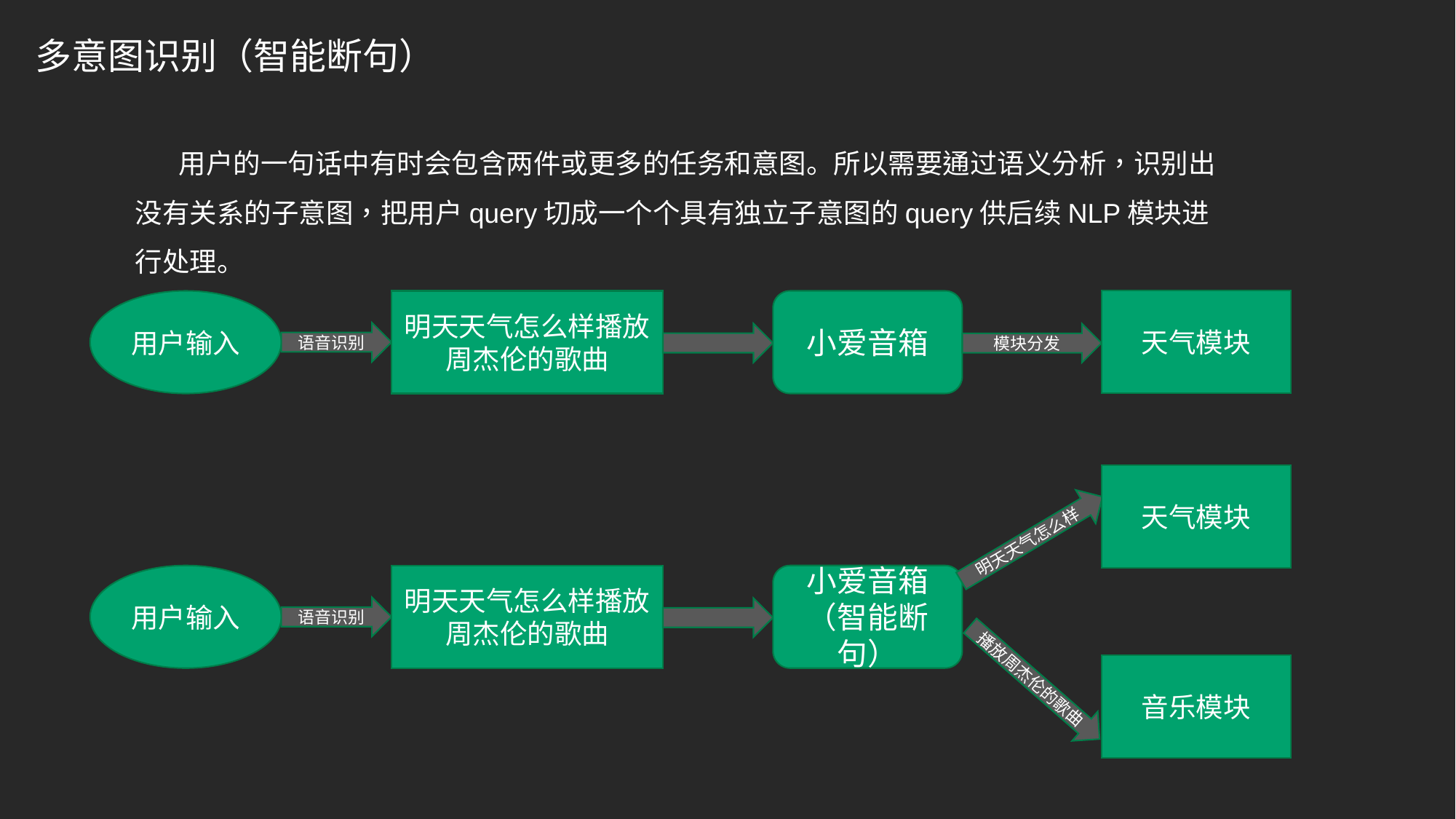

多意图识别（智能断句）
      用户的一句话中有时会包含两件或更多的任务和意图。所以需要通过语义分析，识别出没有关系的子意图，把用户query切成一个个具有独立子意图的query供后续NLP模块进行处理。
天气模块
用户输入
明天天气怎么样播放周杰伦的歌曲
小爱音箱
语音识别

模块分发
天气模块
明天天气怎么样
用户输入
明天天气怎么样播放周杰伦的歌曲
小爱音箱
（智能断句）
语音识别

音乐模块
播放周杰伦的歌曲